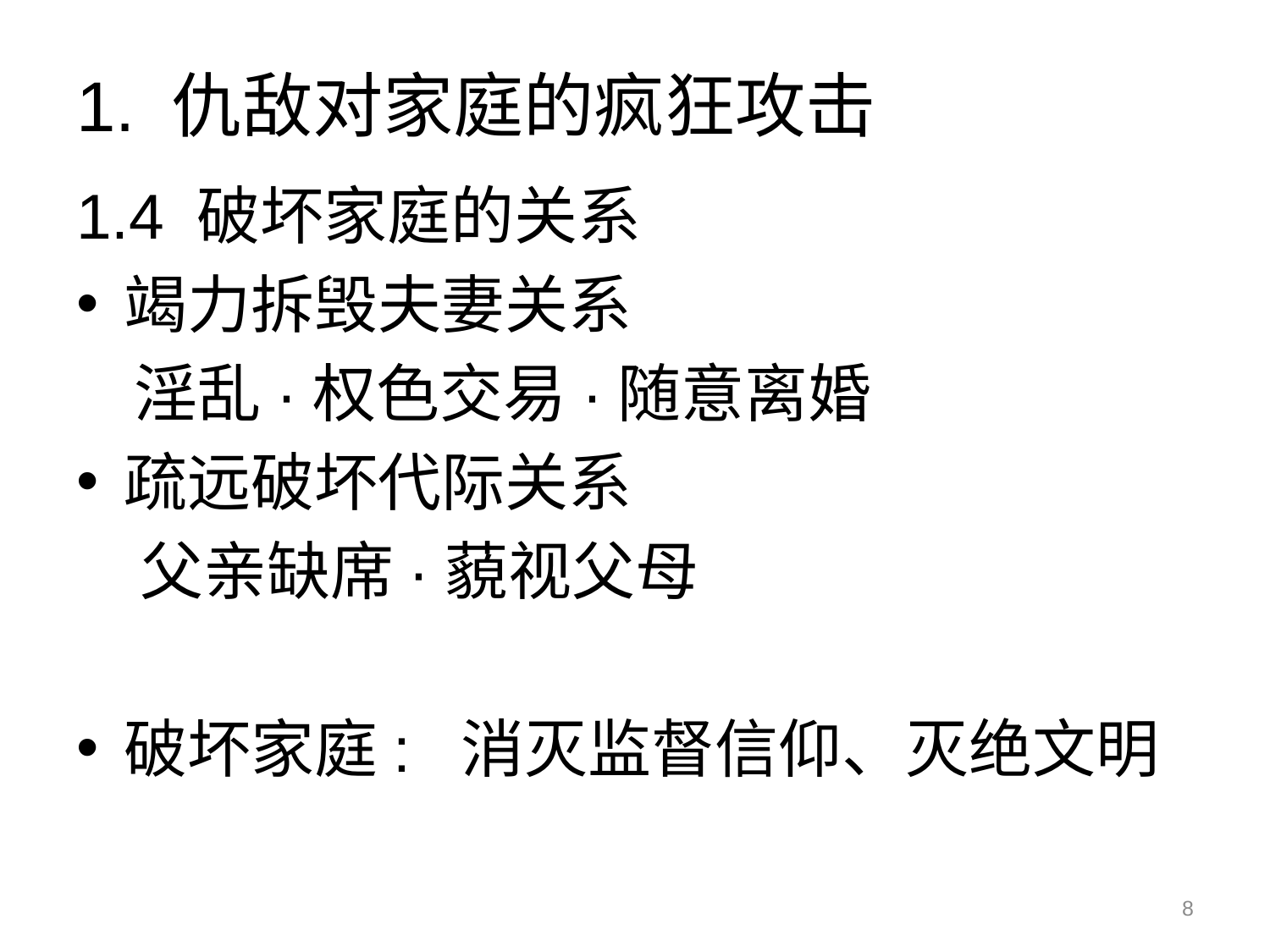

# 1. 仇敌对家庭的疯狂攻击
1.4 破坏家庭的关系
竭力拆毁夫妻关系
   淫乱·权色交易·随意离婚
疏远破坏代际关系
　父亲缺席·藐视父母

破坏家庭:  消灭监督信仰、灭绝文明
8